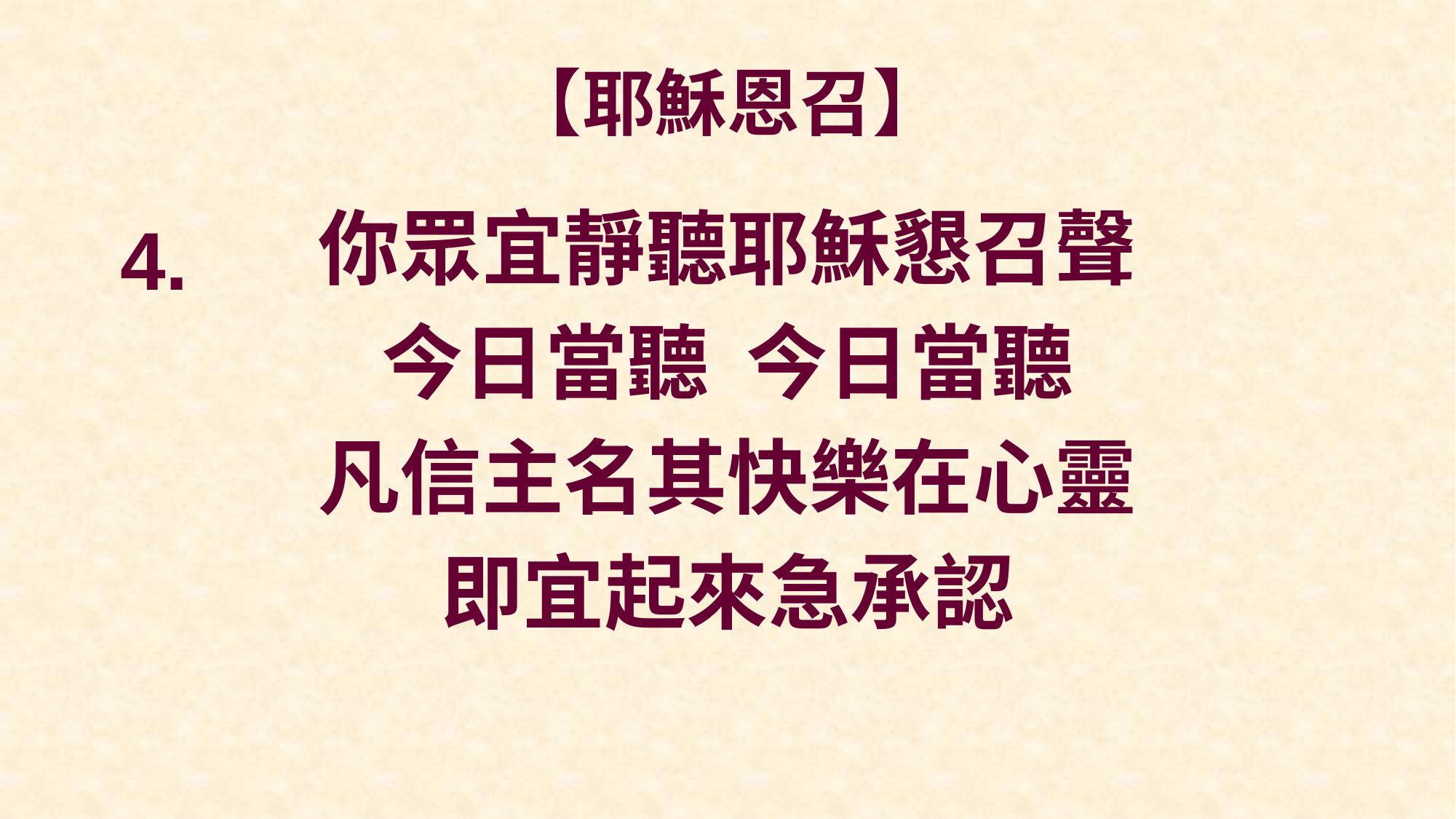

# 【耶穌恩召】
你眾宜靜聽耶穌懇召聲
今日當聽  今日當聽
凡信主名其快樂在心靈
即宜起來急承認
4.